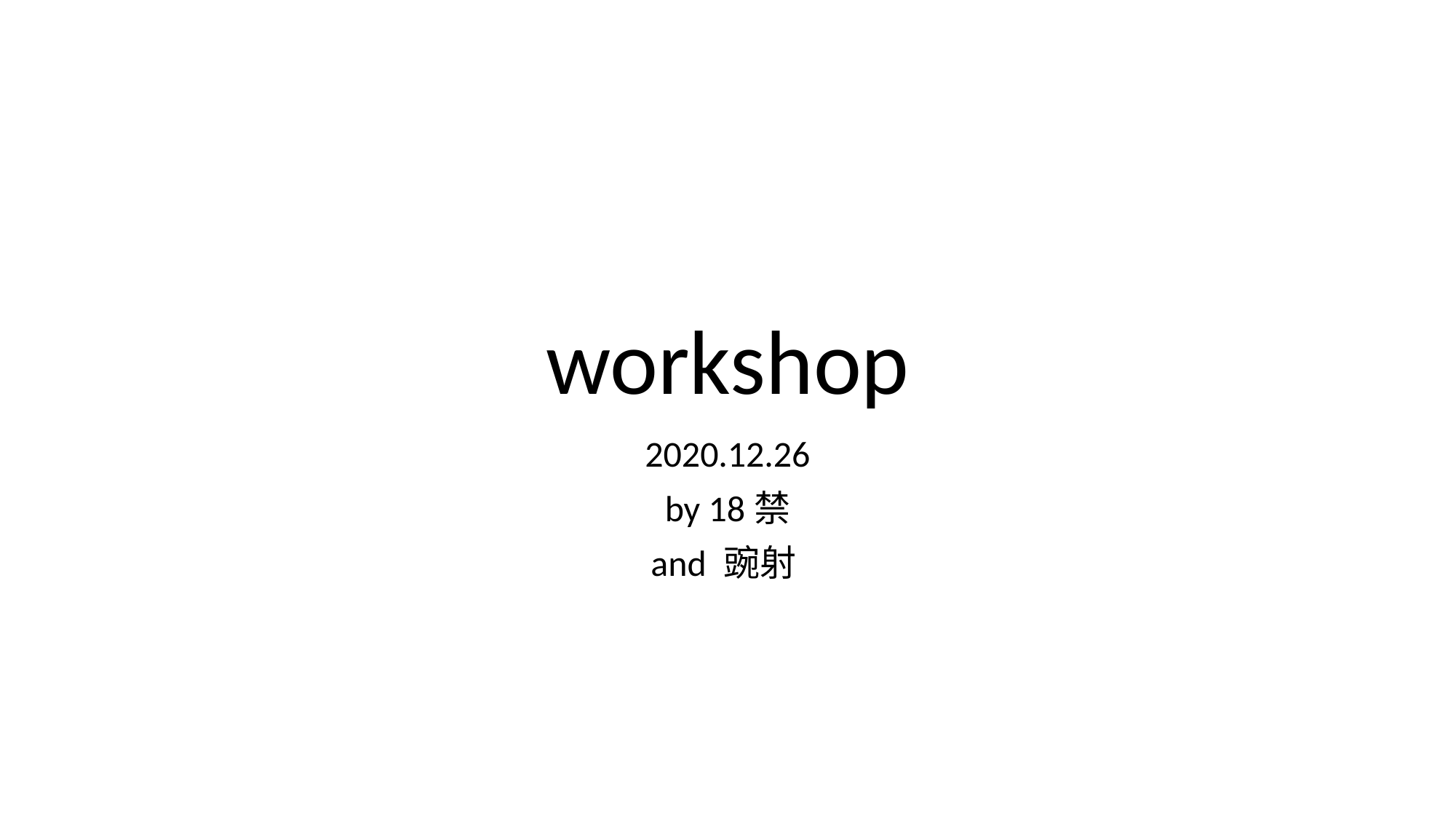

# workshop
2020.12.26
by 18禁
and 豌射